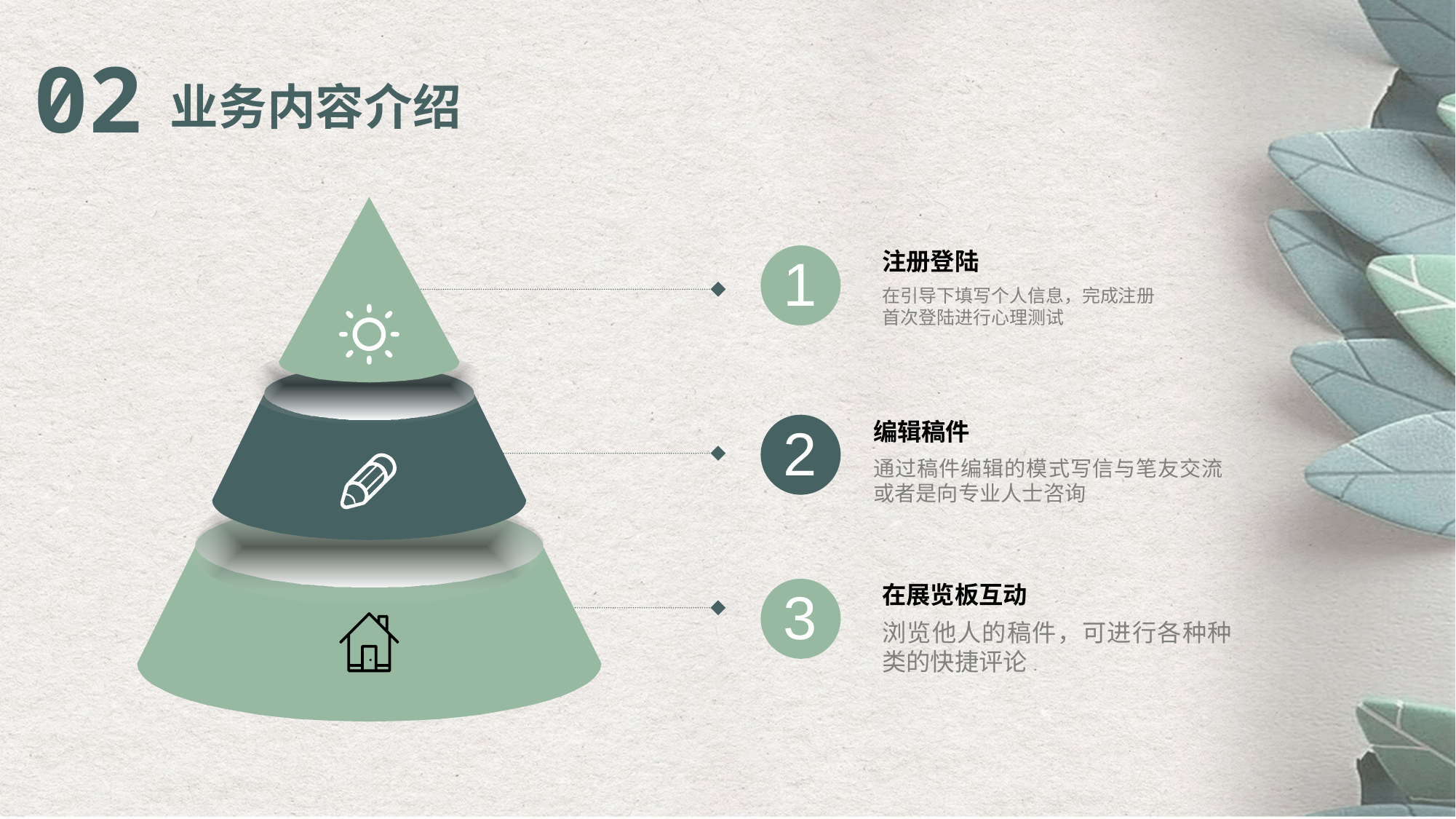

02
业务内容介绍

注册登陆
在引导下填写个人信息，完成注册
首次登陆进行心理测试
1

编辑稿件
通过稿件编辑的模式写信与笔友交流或者是向专业人士咨询
2

在展览板互动
浏览他人的稿件，可进行各种种类的快捷评论.
3